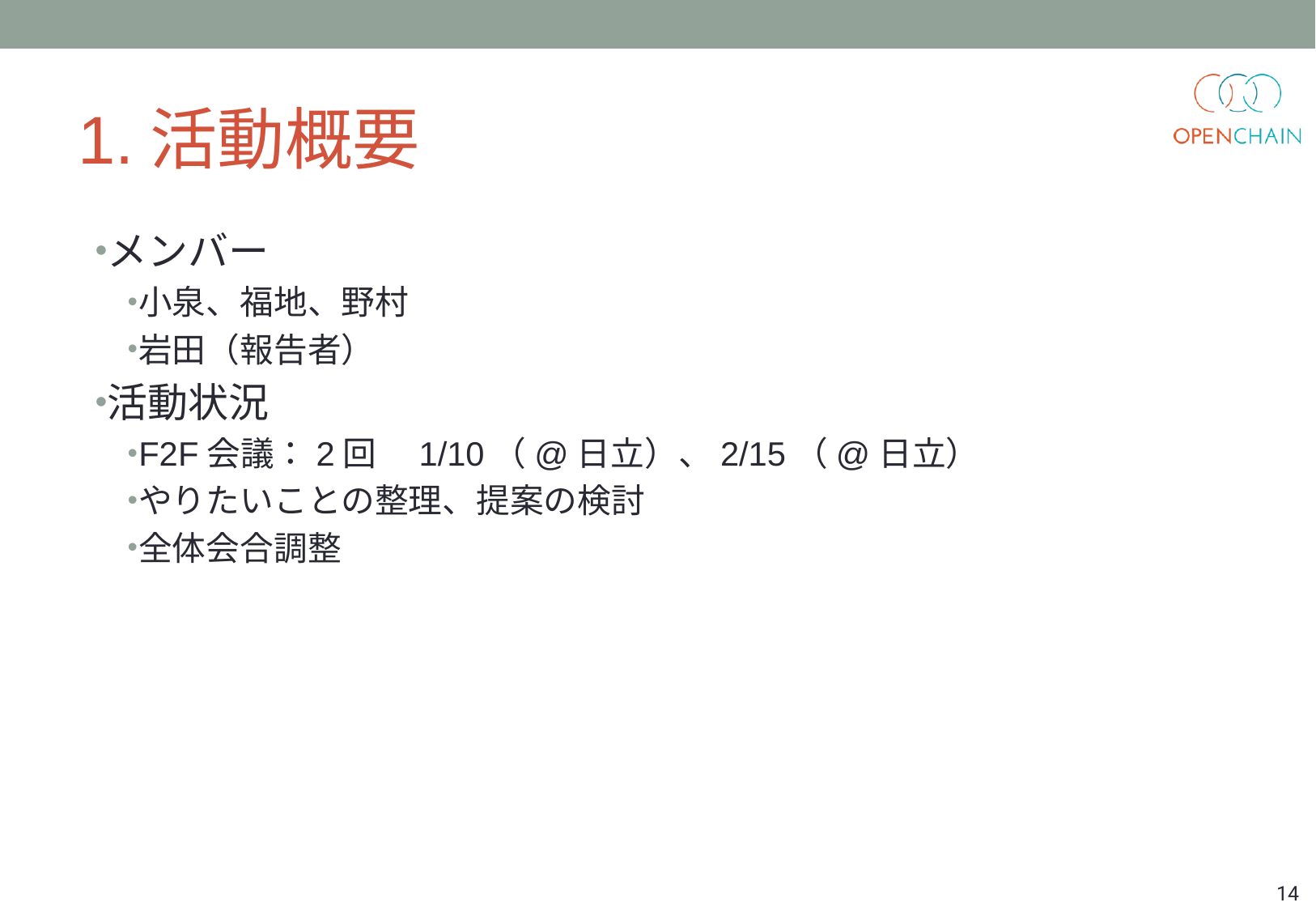

# 1.活動概要
メンバー
小泉、福地、野村
岩田（報告者）
活動状況
F2F会議：2回　1/10（@日立）、2/15（@日立）
やりたいことの整理、提案の検討
全体会合調整

14